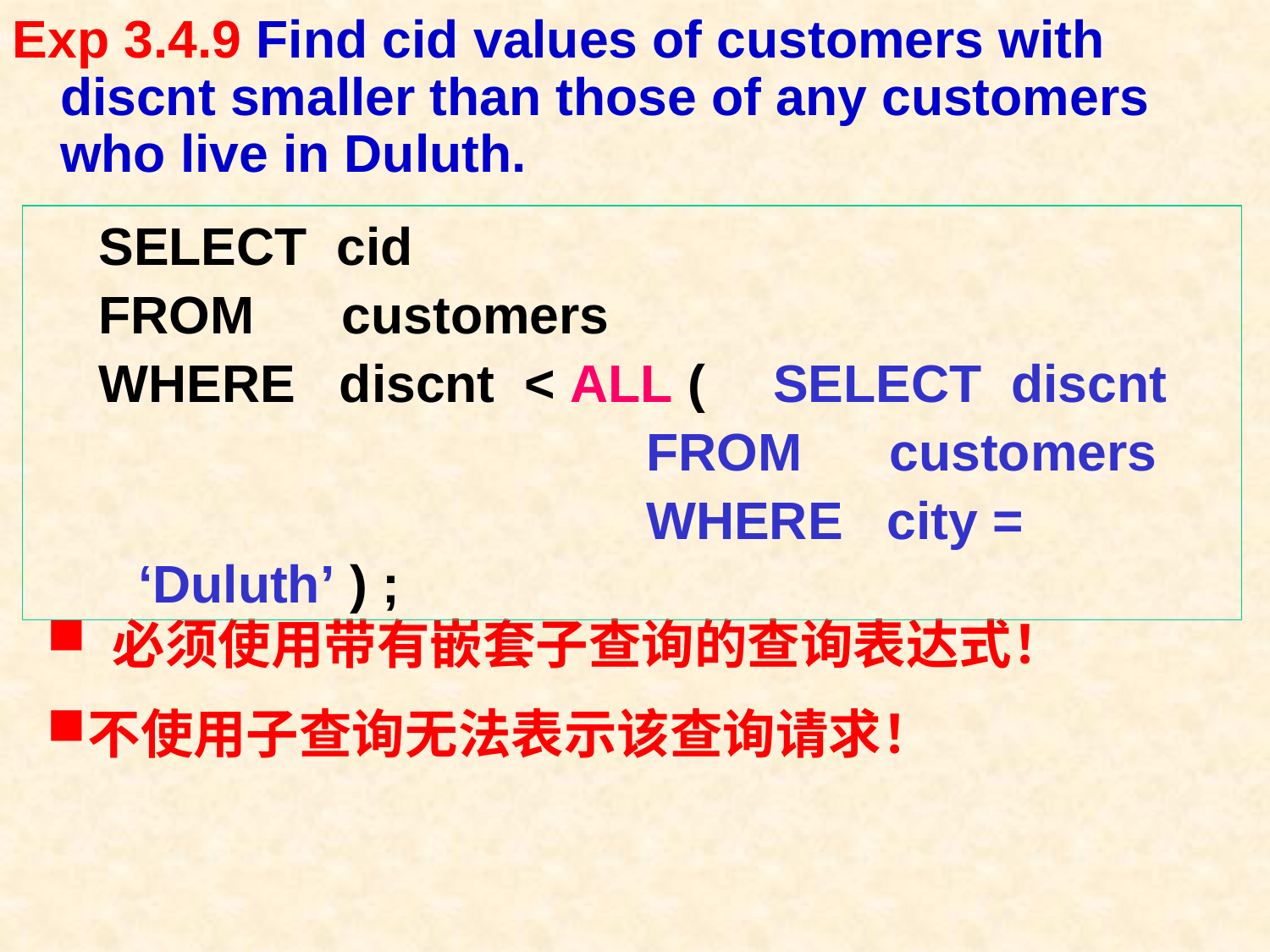

Exp 3.4.9 Find cid values of customers with discnt smaller than those of any customers who live in Duluth.
SELECT  cid
FROM      customers
WHERE   discnt  < ALL (	SELECT  discnt
					FROM      customers
					WHERE   city = ‘Duluth’ ) ;
 必须使用带有嵌套子查询的查询表达式！
不使用子查询无法表示该查询请求！
81